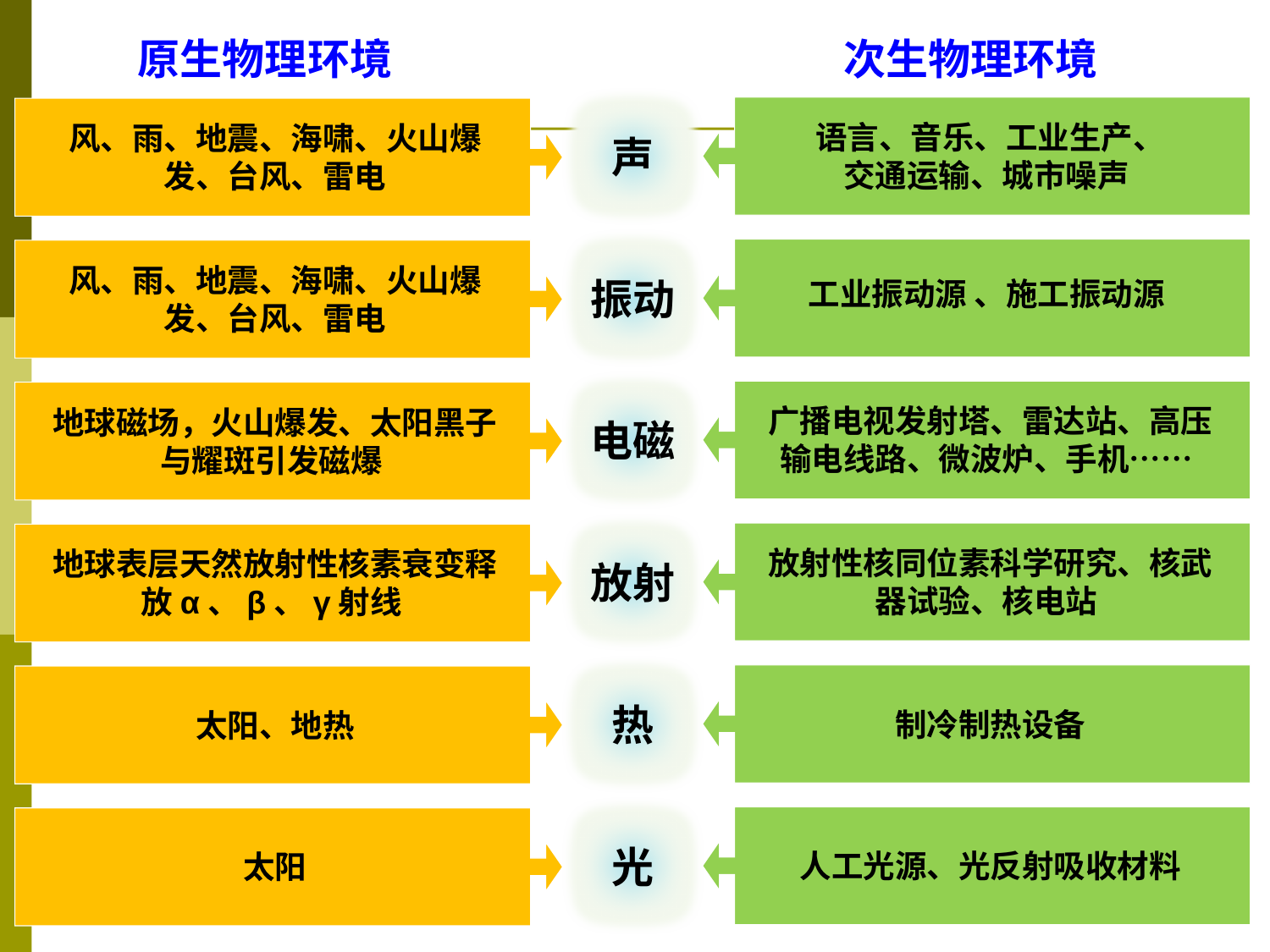

原生物理环境
次生物理环境
声

语言、音乐、工业生产、
交通运输、城市噪声

风、雨、地震、海啸、火山爆发、台风、雷电
振动

工业振动源 、施工振动源

风、雨、地震、海啸、火山爆发、台风、雷电
电磁

广播电视发射塔、雷达站、高压
输电线路、微波炉、手机……

地球磁场，火山爆发、太阳黑子与耀斑引发磁爆
放射

放射性核同位素科学研究、核武器试验、核电站

地球表层天然放射性核素衰变释放α、β、γ射线
热

制冷制热设备

太阳、地热
光

人工光源、光反射吸收材料

太阳